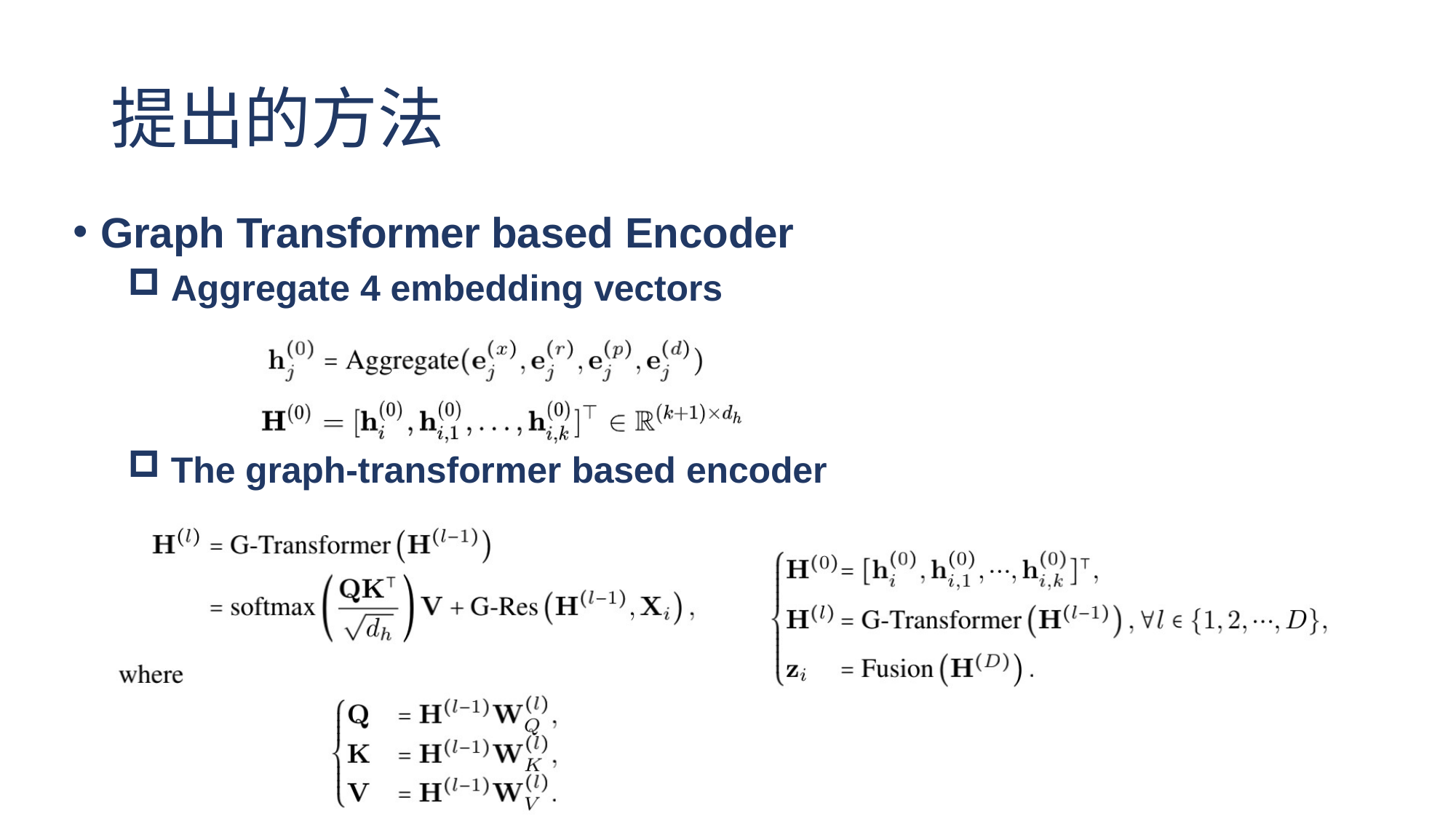

# 提出的方法
Graph Transformer based Encoder
Aggregate 4 embedding vectors

The graph-transformer based encoder